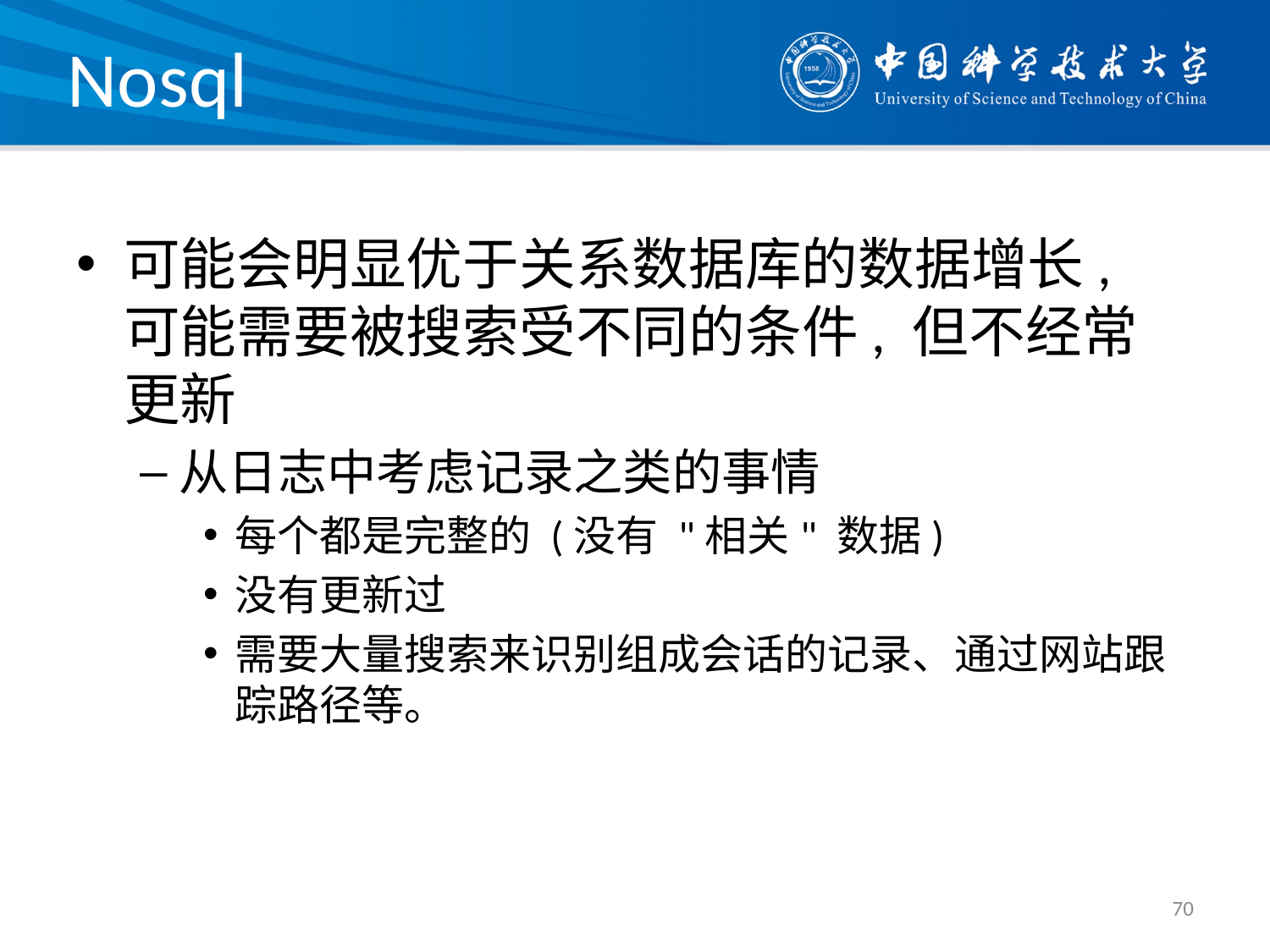

# Nosql
可能会明显优于关系数据库的数据增长, 可能需要被搜索受不同的条件, 但不经常更新
从日志中考虑记录之类的事情
每个都是完整的 (没有 "相关" 数据)
没有更新过
需要大量搜索来识别组成会话的记录、通过网站跟踪路径等。
70